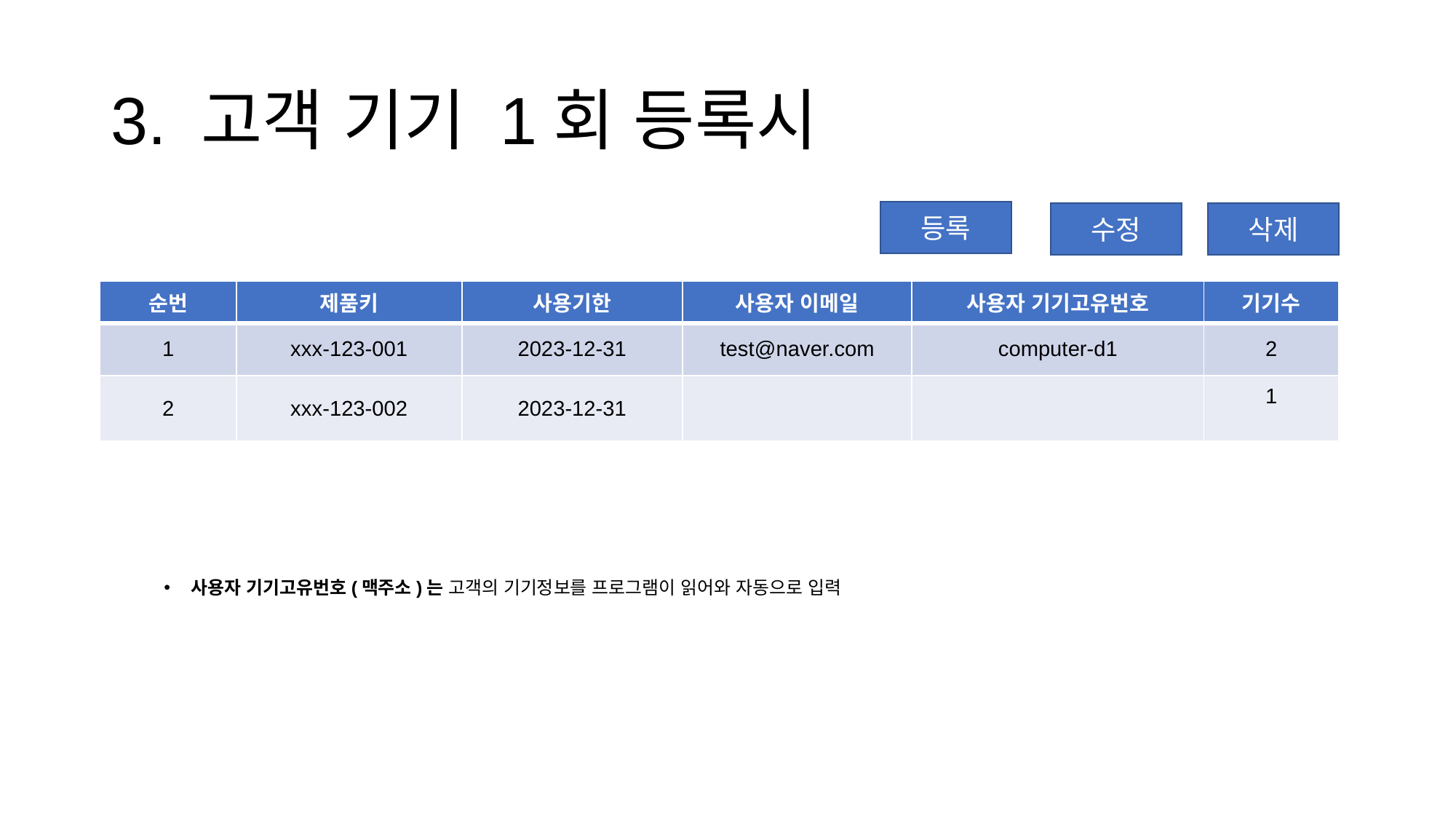

# 3. 고객 기기 1회 등록시
등록
수정
삭제
| 순번 | 제품키 | 사용기한 | 사용자 이메일 | 사용자 기기고유번호 | 기기수 |
| --- | --- | --- | --- | --- | --- |
| 1 | xxx-123-001 | 2023-12-31 | test@naver.com | computer-d1 | 2 |
| 2 | xxx-123-002 | 2023-12-31 |  |  | 1 |

사용자 기기고유번호(맥주소)는 고객의 기기정보를 프로그램이 읽어와 자동으로 입력